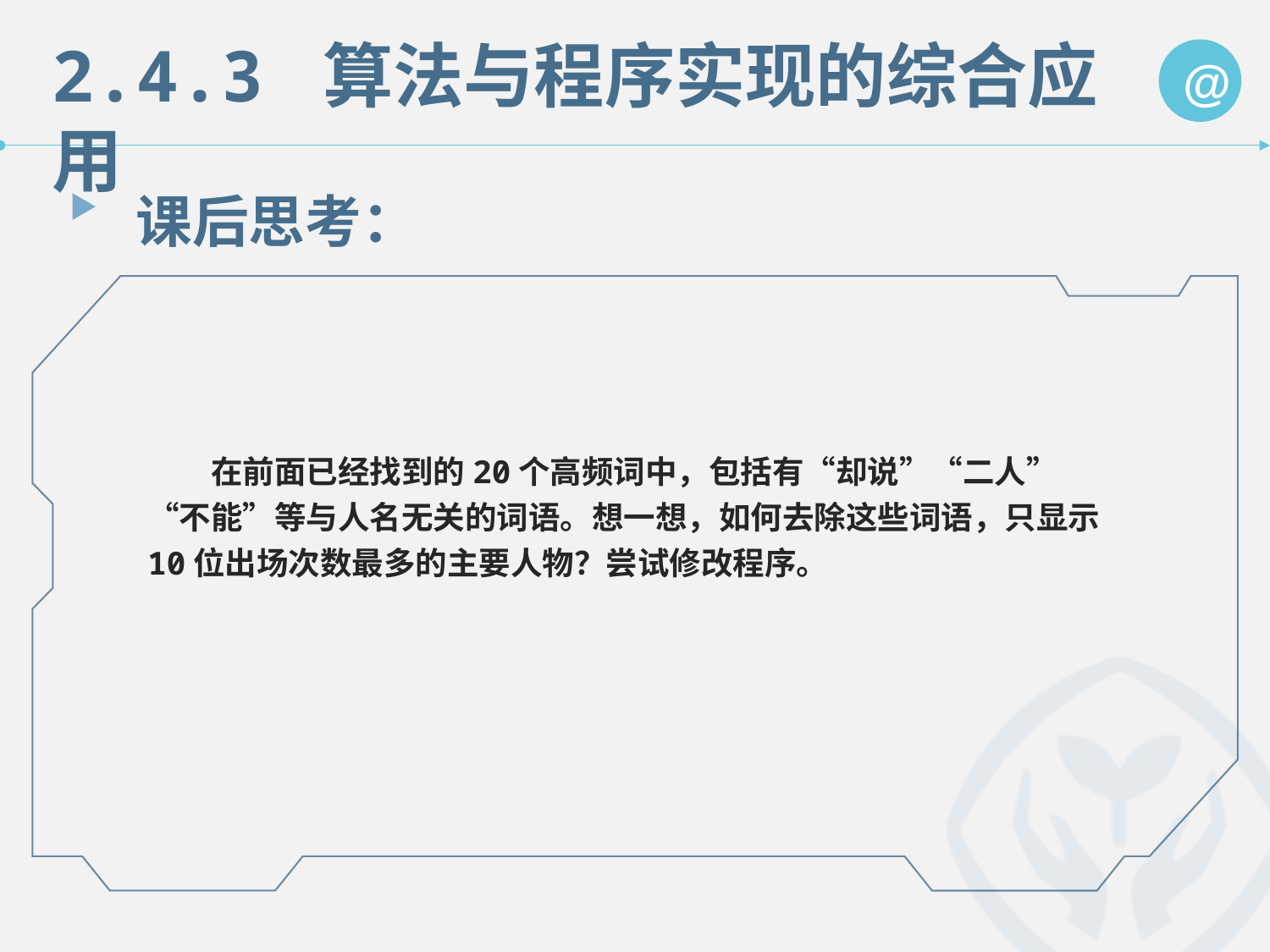

2.4.3 算法与程序实现的综合应用
@
课后思考：

　　在前面已经找到的20个高频词中，包括有“却说”“二人”“不能”等与人名无关的词语。想一想，如何去除这些词语，只显示10位出场次数最多的主要人物？尝试修改程序。